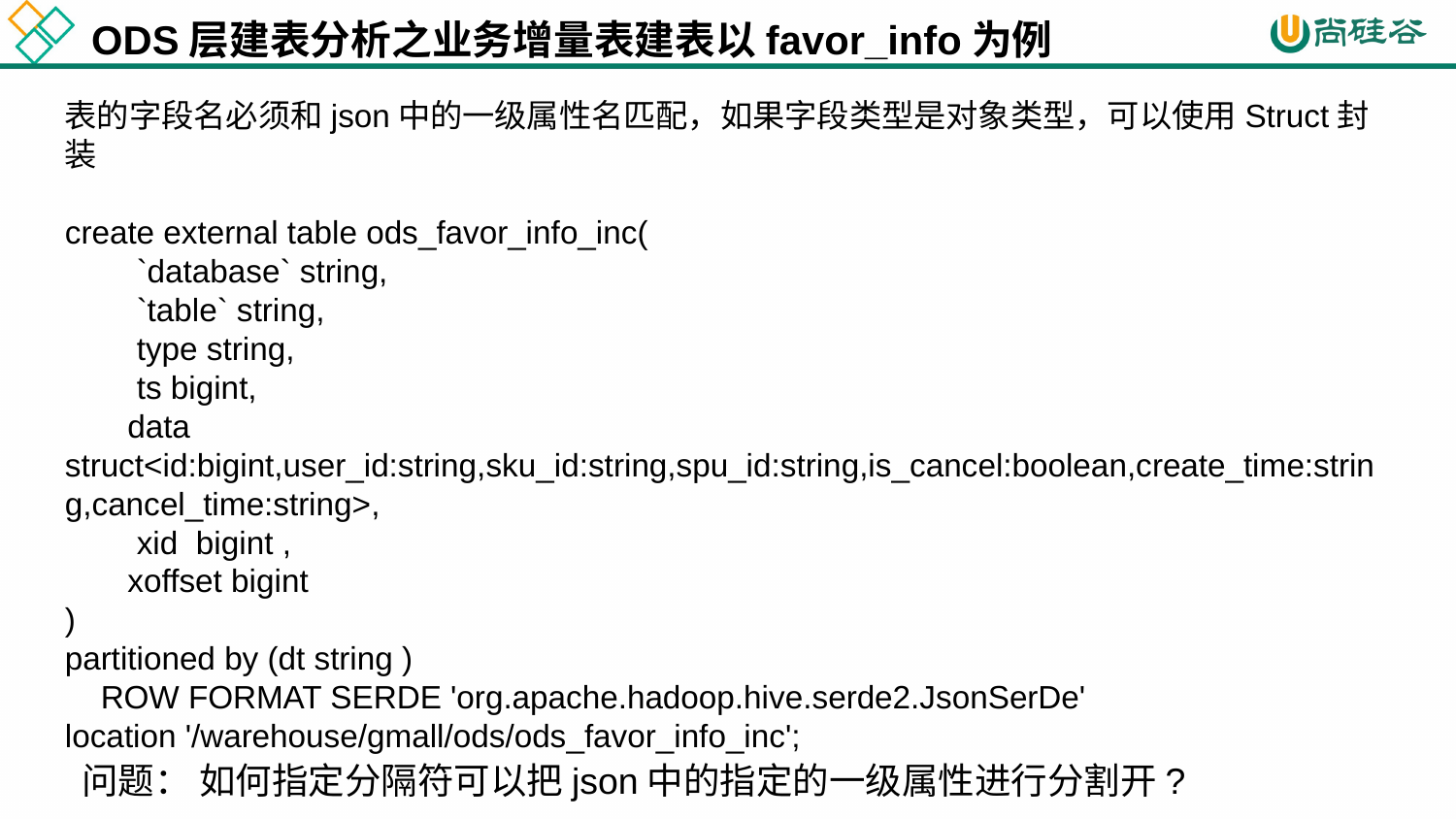

ODS层建表分析之业务增量表建表以favor_info为例
表的字段名必须和json中的一级属性名匹配，如果字段类型是对象类型，可以使用Struct封装

create external table ods_favor_info_inc(
        `database` string,
        `table` string,
        type string,
        ts bigint,
       data  struct<id:bigint,user_id:string,sku_id:string,spu_id:string,is_cancel:boolean,create_time:string,cancel_time:string>,
        xid  bigint ,
       xoffset bigint
)
partitioned by (dt string )
    ROW FORMAT SERDE 'org.apache.hadoop.hive.serde2.JsonSerDe'
location '/warehouse/gmall/ods/ods_favor_info_inc';
问题： 如何指定分隔符可以把json中的指定的一级属性进行分割开?